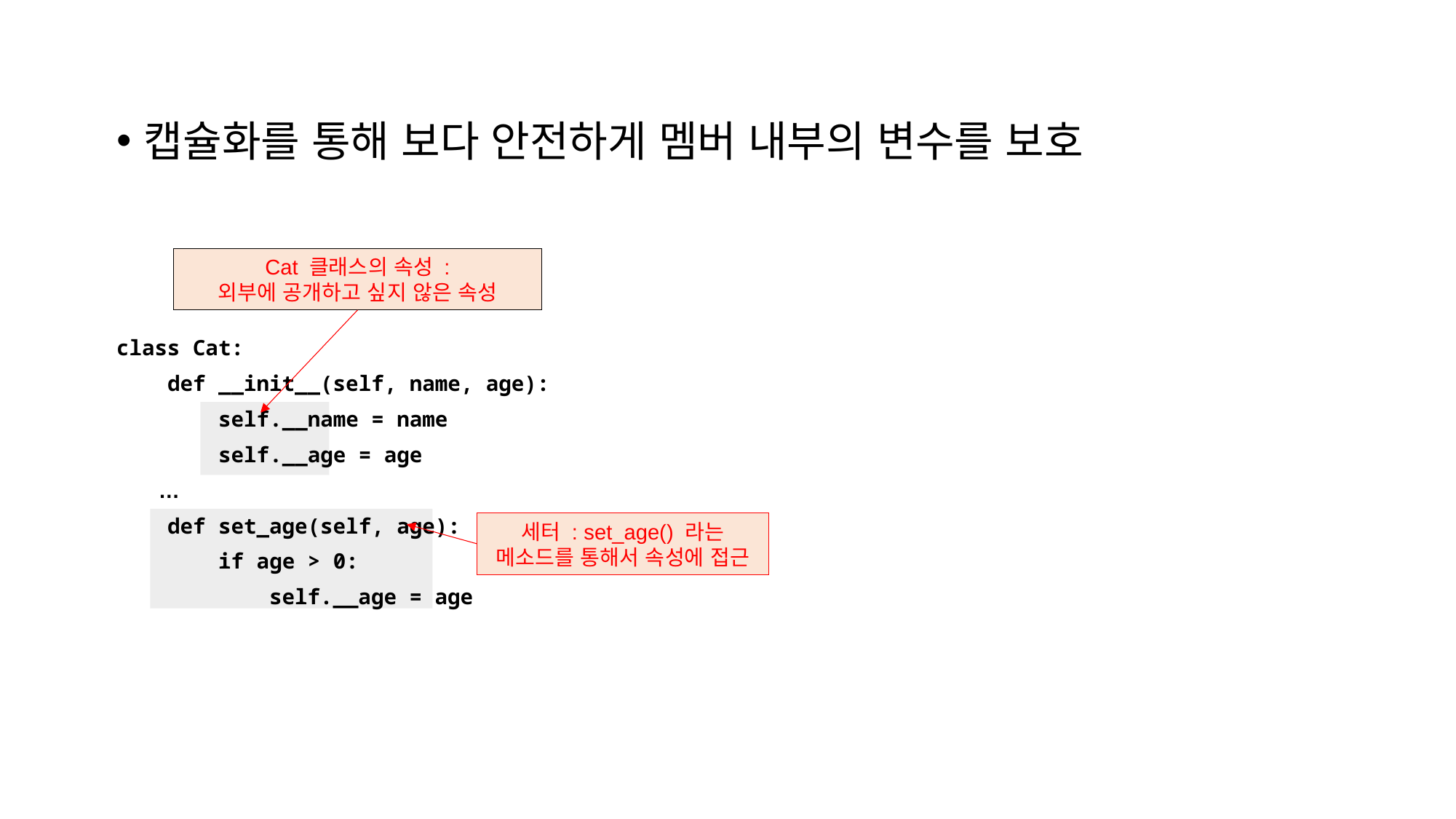

캡슐화를 통해 보다 안전하게 멤버 내부의 변수를 보호
Cat 클래스의 속성 :
외부에 공개하고 싶지 않은 속성
class Cat:
    def __init__(self, name, age):
        self.__name = name
        self.__age = age
       …
    def set_age(self, age):
        if age > 0:
            self.__age = age

세터 : set_age() 라는 메소드를 통해서 속성에 접근